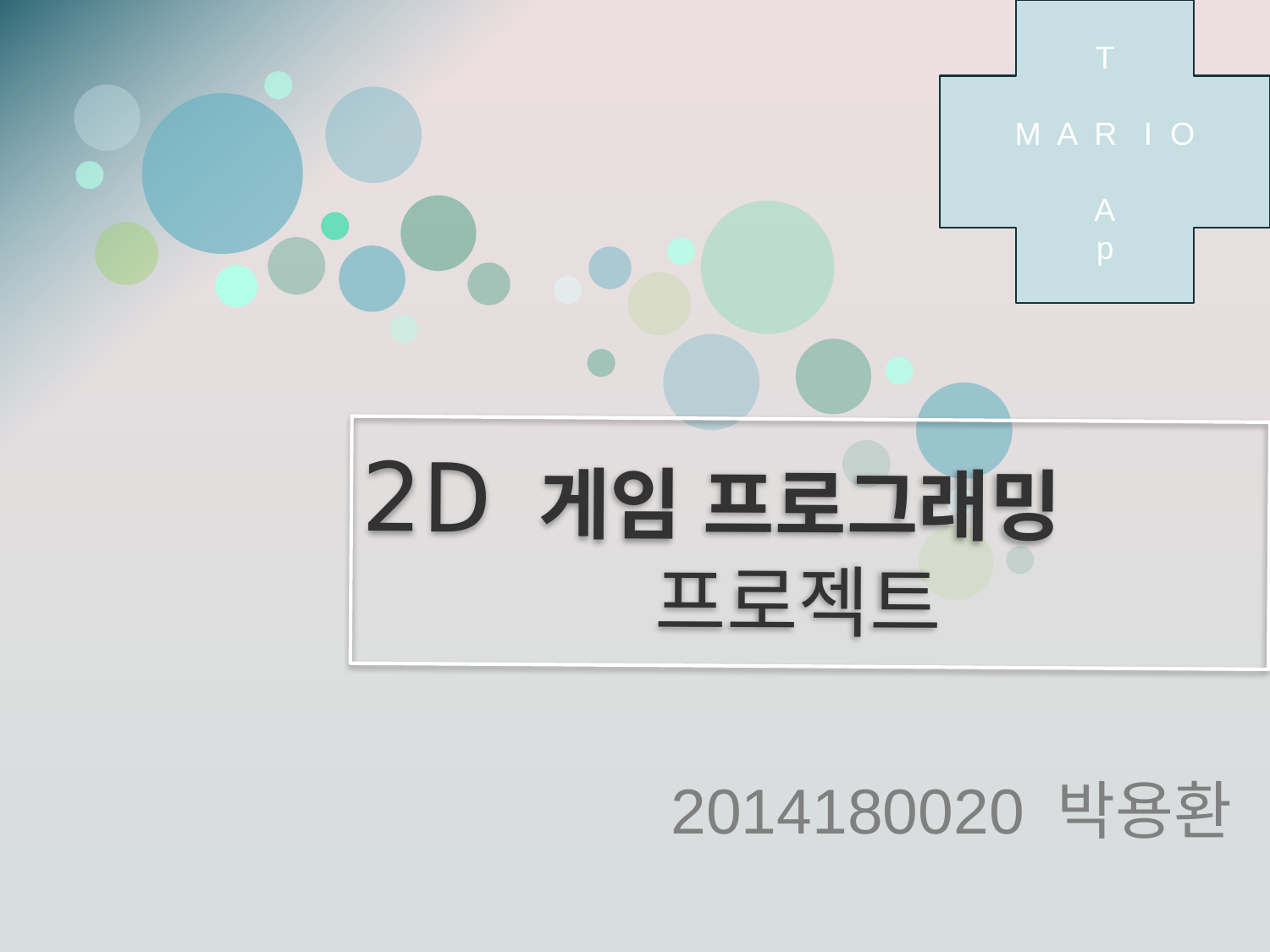

T

M  A  R   I  O

A
p
2D 게임 프로그래밍
프로젝트
2014180020 박용환